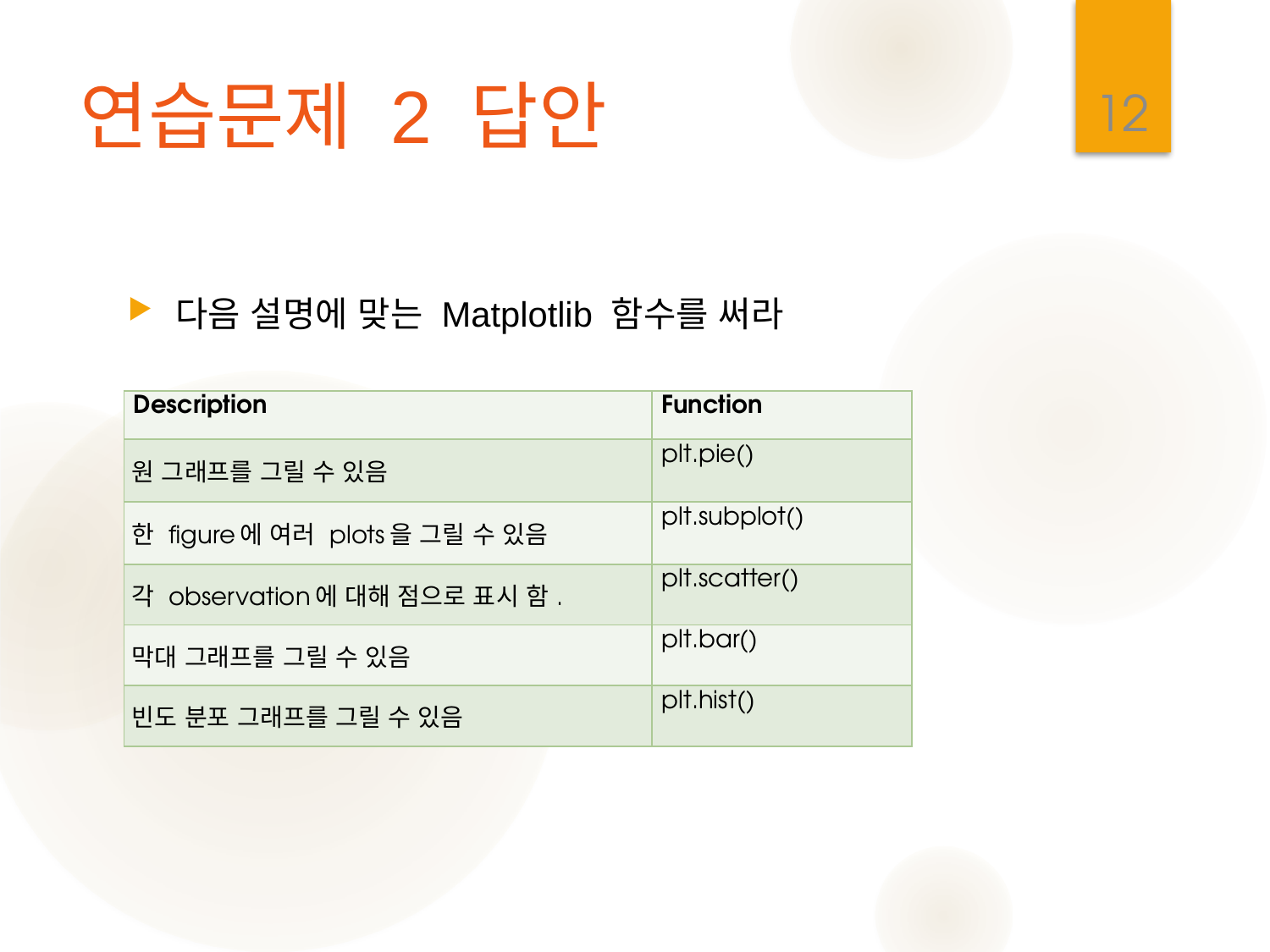

12
# 연습문제 2 답안
다음 설명에 맞는 Matplotlib 함수를 써라
| Description | Function |
| --- | --- |
| 원 그래프를 그릴 수 있음 | plt.pie() |
| 한 figure에 여러 plots을 그릴 수 있음 | plt.subplot() |
| 각 observation에 대해 점으로 표시 함. | plt.scatter() |
| 막대 그래프를 그릴 수 있음 | plt.bar() |
| 빈도 분포 그래프를 그릴 수 있음 | plt.hist() |